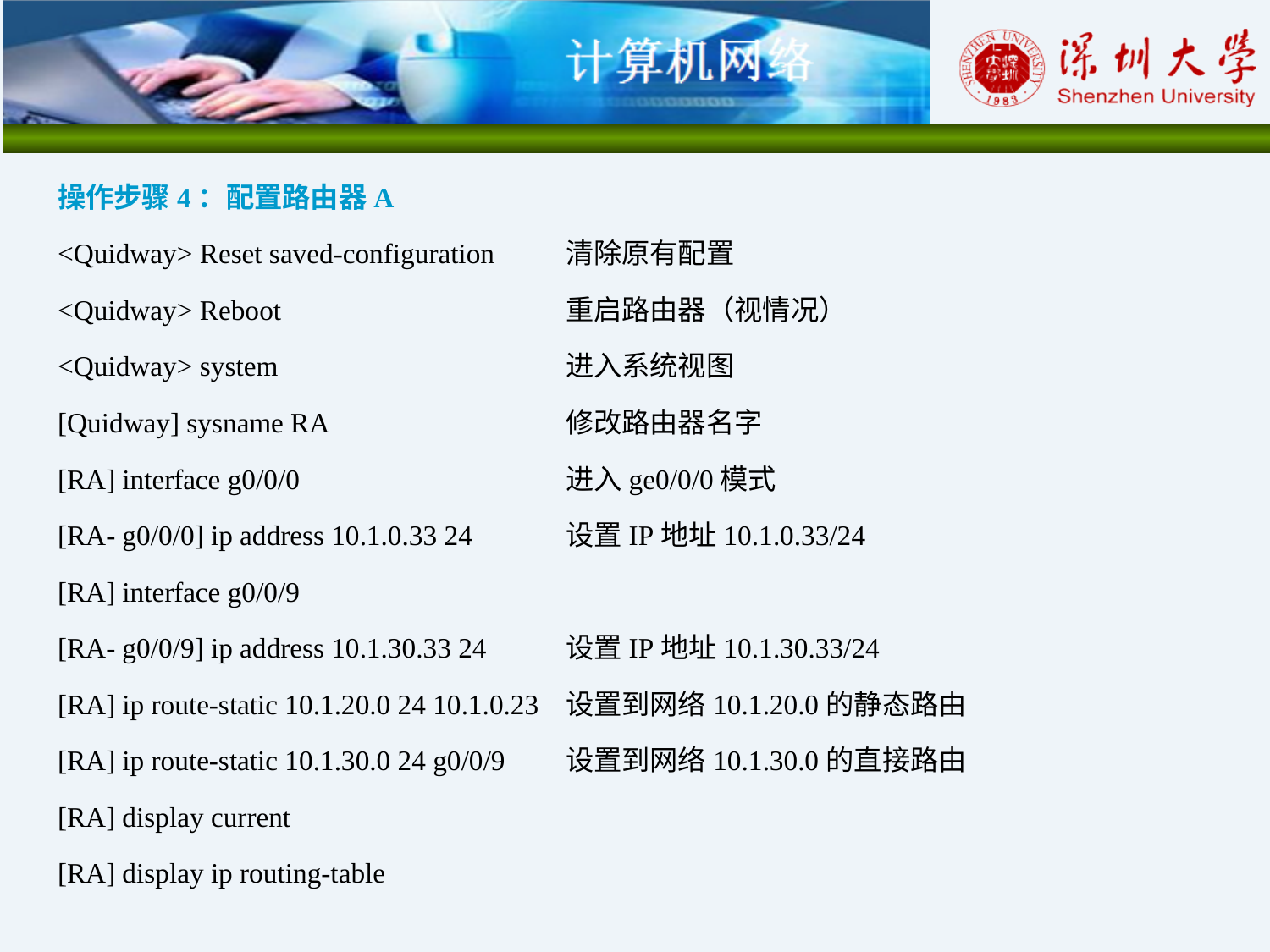

操作步骤4：配置路由器A
<Quidway> Reset saved-configuration	清除原有配置
<Quidway> Reboot			重启路由器（视情况）
<Quidway> system			进入系统视图
[Quidway] sysname RA		修改路由器名字
[RA] interface g0/0/0			进入ge0/0/0模式
[RA- g0/0/0] ip address 10.1.0.33 24	设置IP地址10.1.0.33/24
[RA] interface g0/0/9
[RA- g0/0/9] ip address 10.1.30.33 24	设置IP地址10.1.30.33/24
[RA] ip route-static 10.1.20.0 24 10.1.0.23	设置到网络10.1.20.0的静态路由
[RA] ip route-static 10.1.30.0 24 g0/0/9	设置到网络10.1.30.0的直接路由
[RA] display current
[RA] display ip routing-table